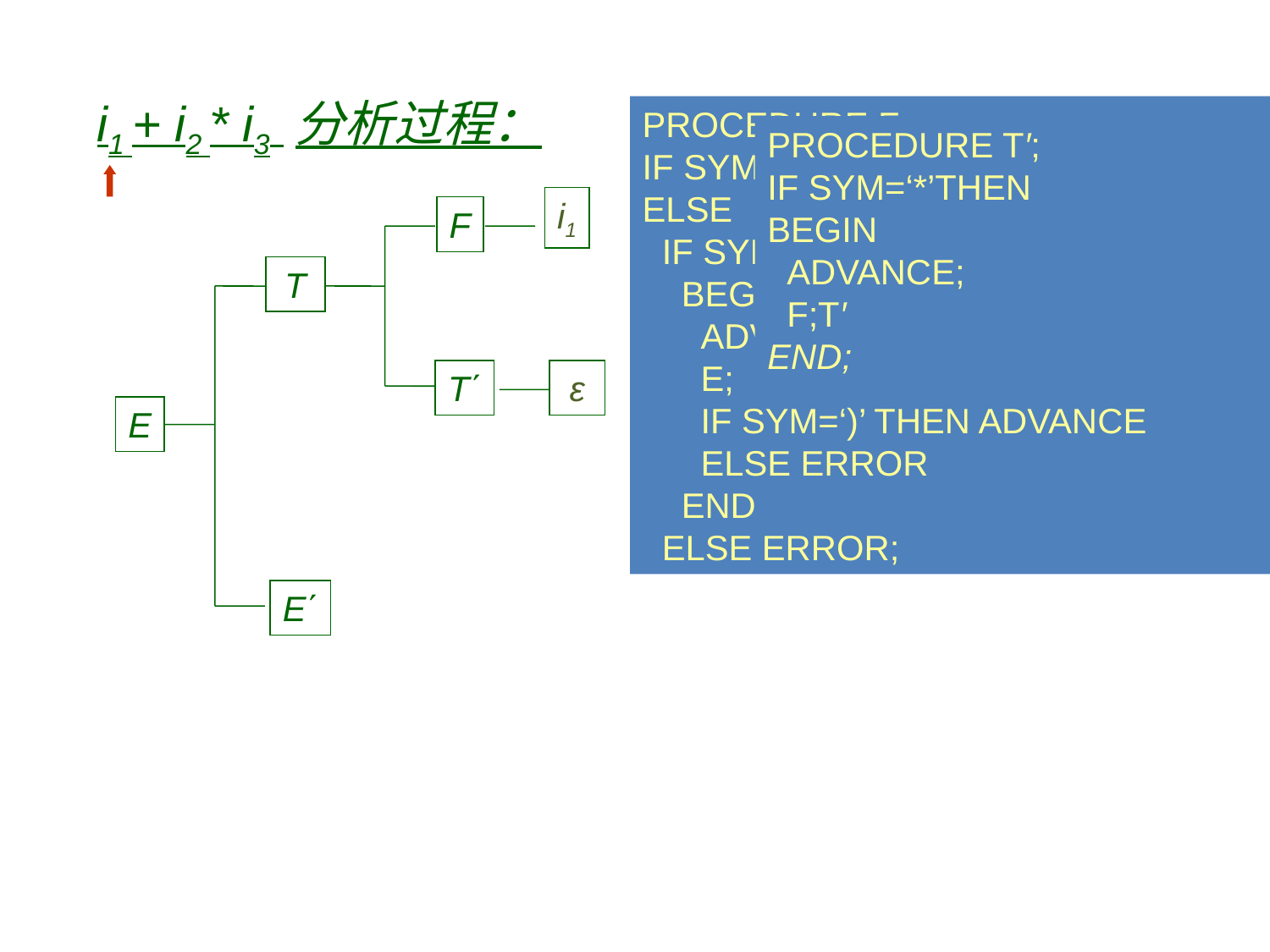

i1 + i2 * i3 分析过程：
PROCEDURE F;
IF SYM=‘i’THEN ADVANCE
ELSE
  IF SYM=‘(’THEN
    BEGIN
      ADVANCE;
      E;
      IF SYM=‘)’ THEN ADVANCE
      ELSE ERROR
    END
  ELSE ERROR;
PROCEDURE E;
BEGIN
  T;E′
END;
PROCEDURE T;
BEGIN
  F;T′
END;
PROCEDURE T′;
IF SYM=‘*’THEN
BEGIN
  ADVANCE;
  F;T′
END;

i1
F

T

T΄
ε

E
E΄